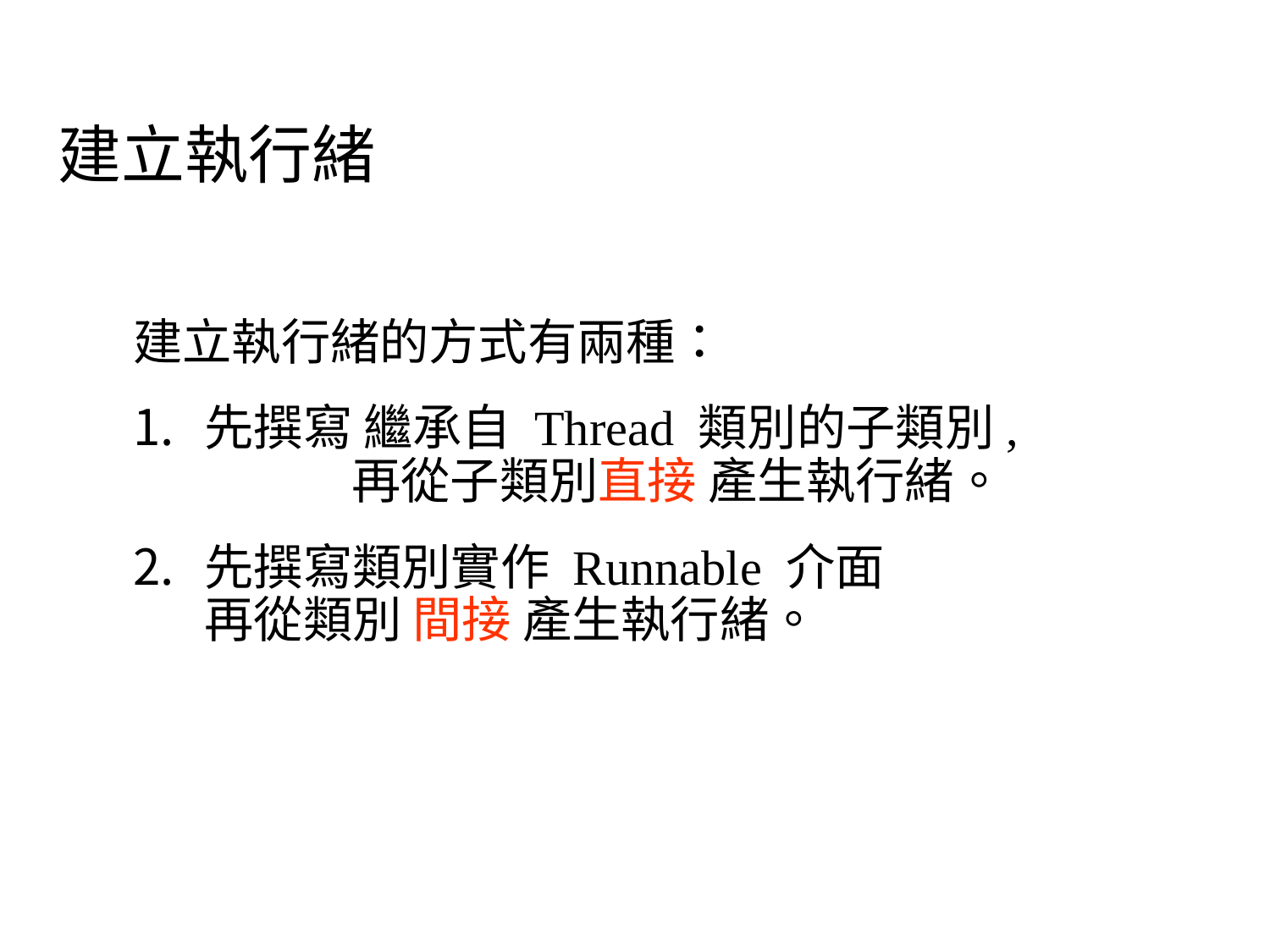

# 建立執行緒
建立執行緒的方式有兩種：
先撰寫 繼承自 Thread 類別的子類別,                  再從子類別直接 產生執行緒。
先撰寫類別實作 Runnable 介面
再從類別 間接 產生執行緒。